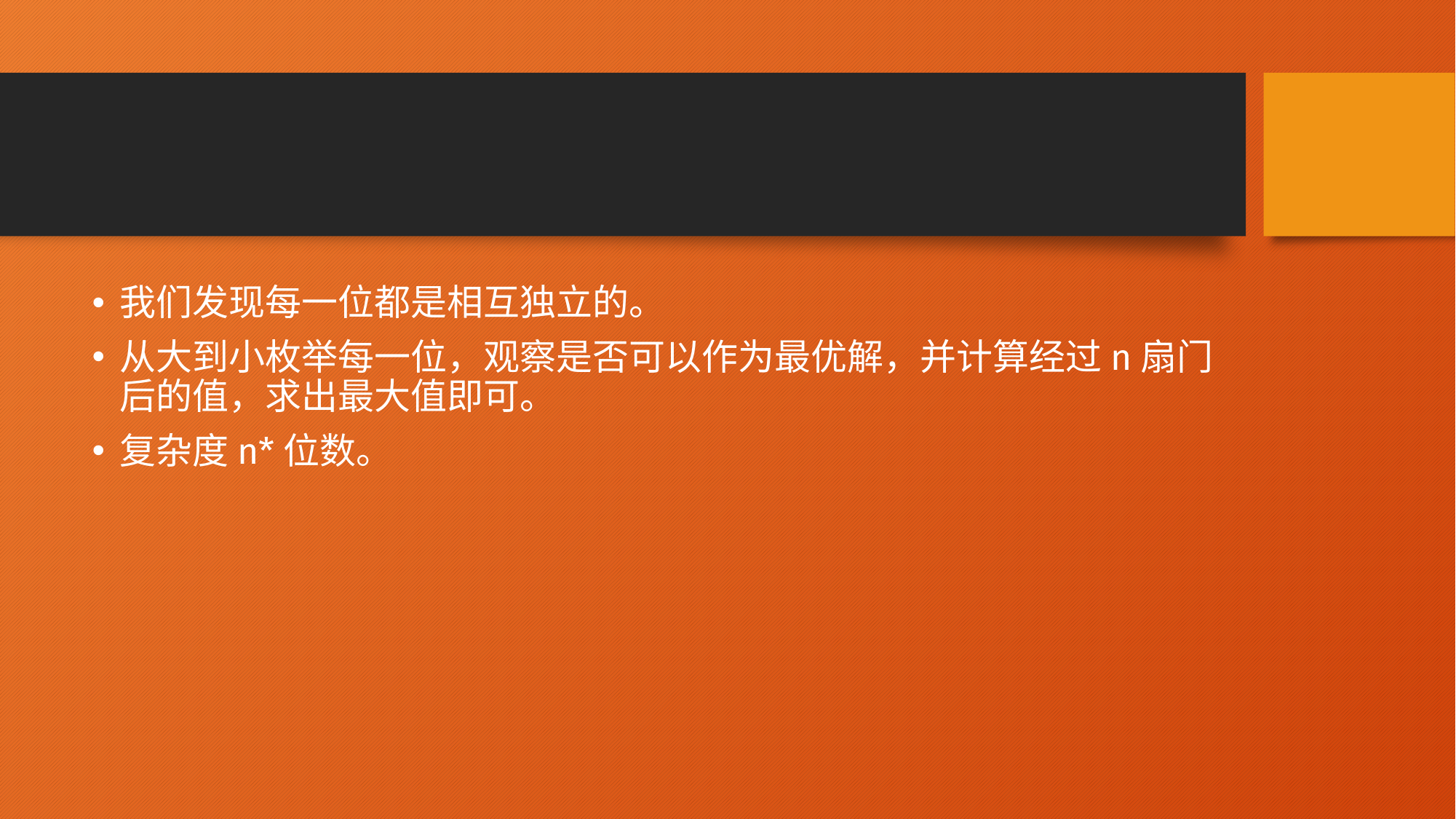

#
我们发现每一位都是相互独立的。
从大到小枚举每一位，观察是否可以作为最优解，并计算经过n扇门后的值，求出最大值即可。
复杂度n*位数。